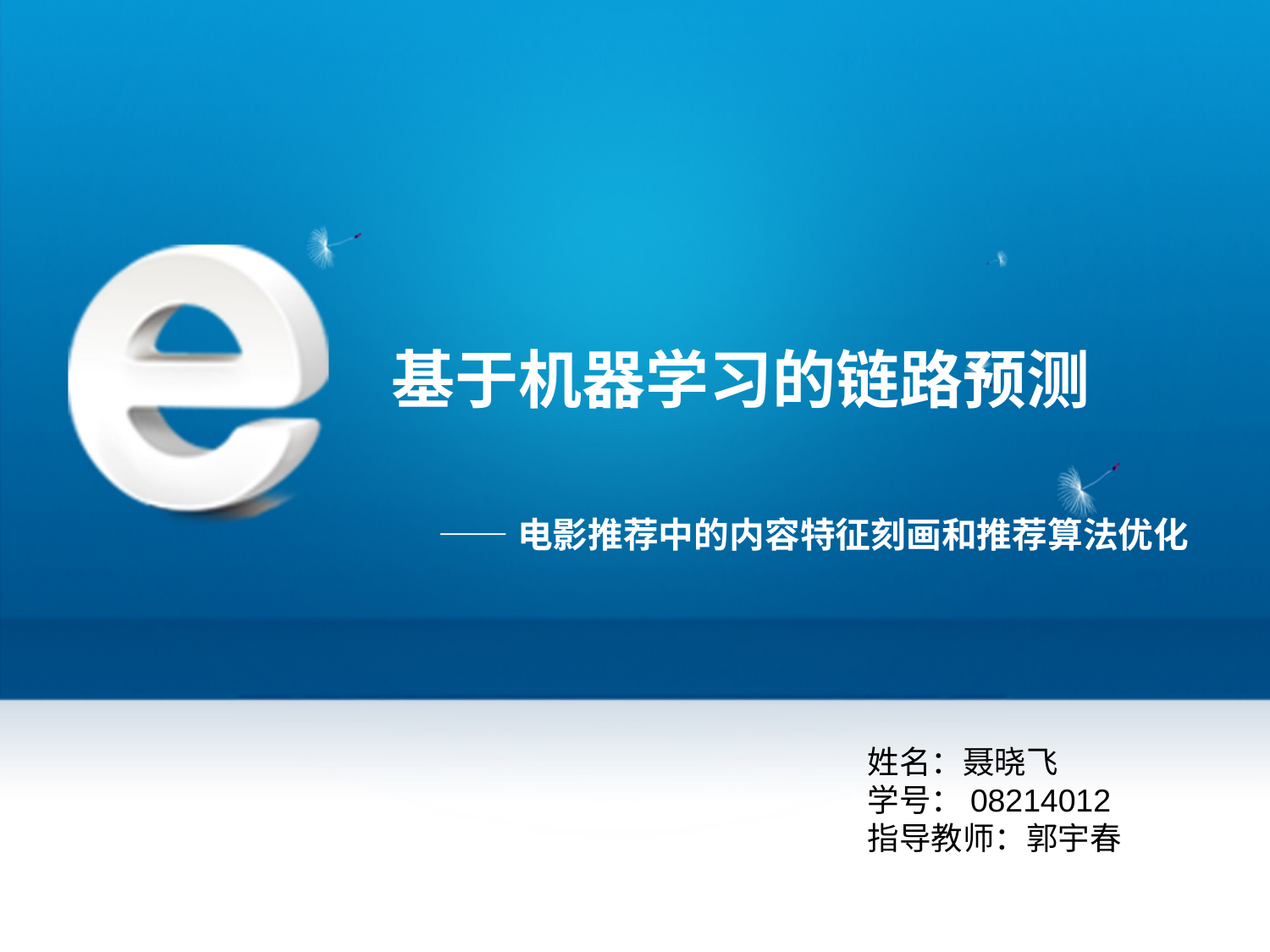

# 基于机器学习的链路预测
——电影推荐中的内容特征刻画和推荐算法优化
姓名：聂晓飞
学号：08214012
指导教师：郭宇春